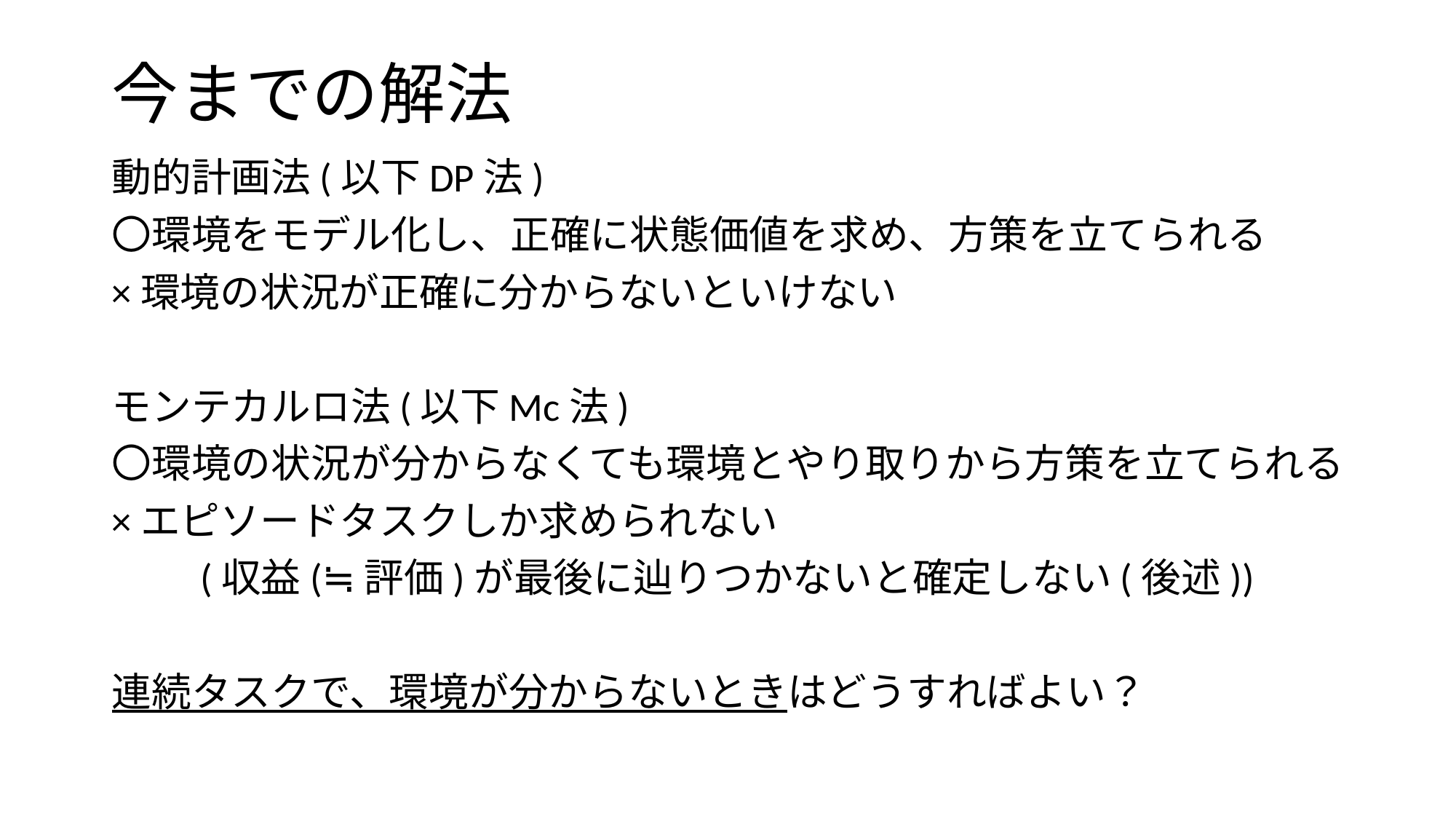

# 今までの解法
動的計画法(以下DP法)
〇環境をモデル化し、正確に状態価値を求め、方策を立てられる
×環境の状況が正確に分からないといけない

モンテカルロ法(以下Mc法)
〇環境の状況が分からなくても環境とやり取りから方策を立てられる
×エピソードタスクしか求められない
　　(収益(≒評価)が最後に辿りつかないと確定しない(後述))

連続タスクで、環境が分からないときはどうすればよい？